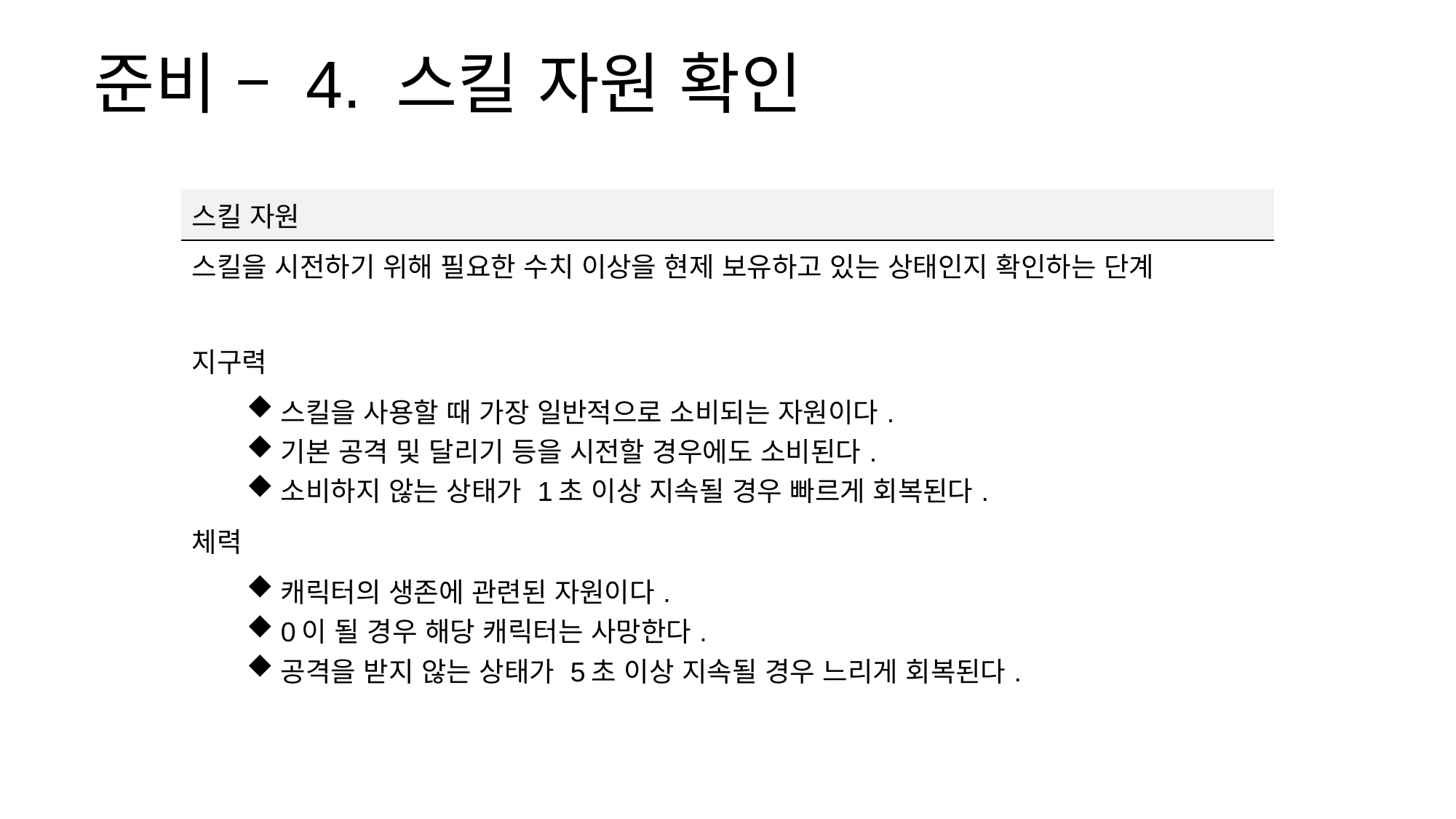

준비 – 4. 스킬 자원 확인
| 스킬 자원 |
| --- |
| 스킬을 시전하기 위해 필요한 수치 이상을 현제 보유하고 있는 상태인지 확인하는 단계 |
|  |
| 지구력 |
| 스킬을 사용할 때 가장 일반적으로 소비되는 자원이다. 기본 공격 및 달리기 등을 시전할 경우에도 소비된다. 소비하지 않는 상태가 1초 이상 지속될 경우 빠르게 회복된다. |
| 체력 |
| 캐릭터의 생존에 관련된 자원이다. 0이 될 경우 해당 캐릭터는 사망한다. 공격을 받지 않는 상태가 5초 이상 지속될 경우 느리게 회복된다. |